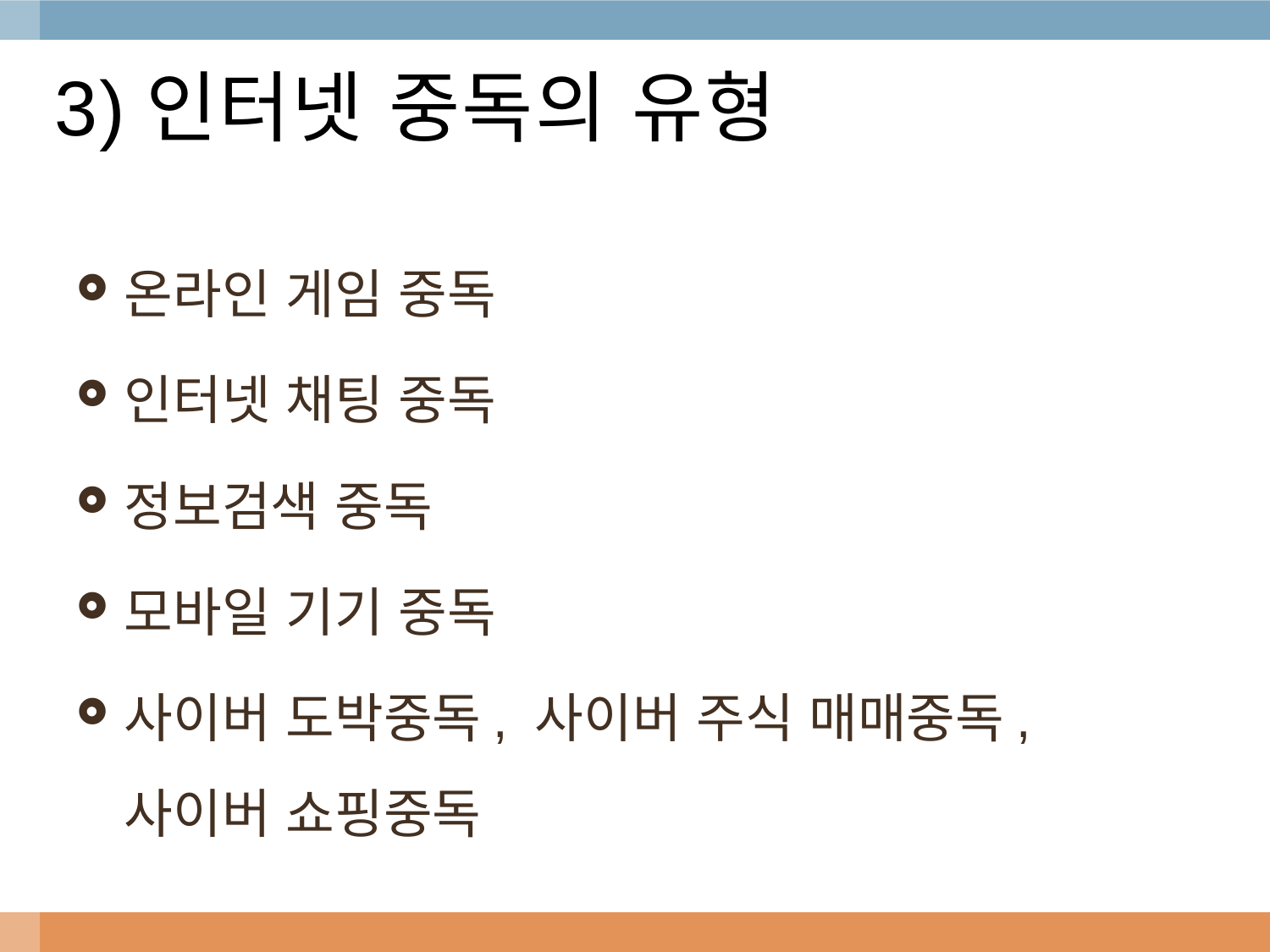

# 3)인터넷 중독의 유형
온라인 게임 중독
인터넷 채팅 중독
정보검색 중독
모바일 기기 중독
사이버 도박중독, 사이버 주식 매매중독, 사이버 쇼핑중독